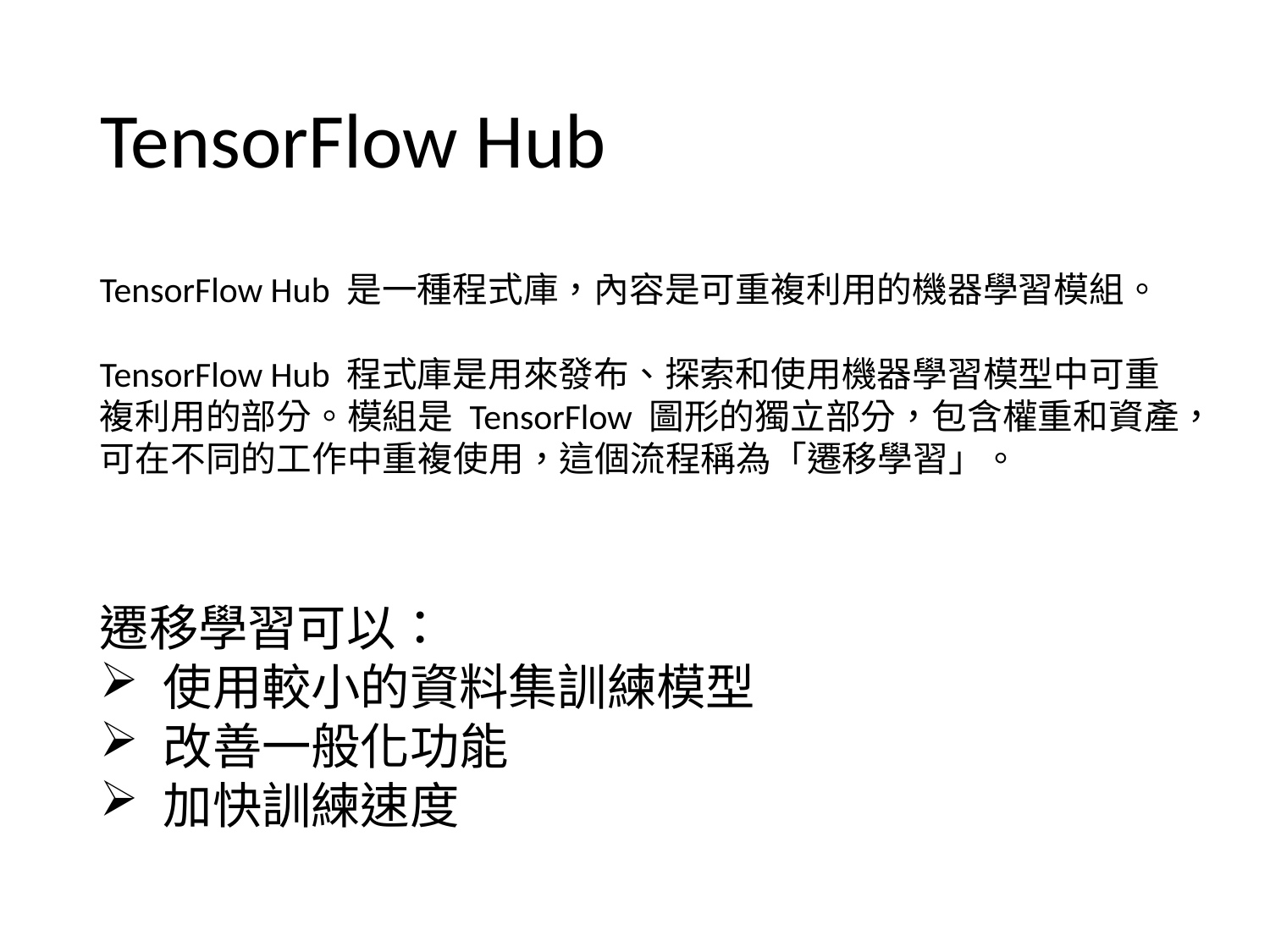

# TensorFlow Hub
TensorFlow Hub 是一種程式庫，內容是可重複利用的機器學習模組。

TensorFlow Hub 程式庫是用來發布、探索和使用機器學習模型中可重複利用的部分。模組是 TensorFlow 圖形的獨立部分，包含權重和資產，可在不同的工作中重複使用，這個流程稱為「遷移學習」。

遷移學習可以：
使用較小的資料集訓練模型
改善一般化功能
加快訓練速度